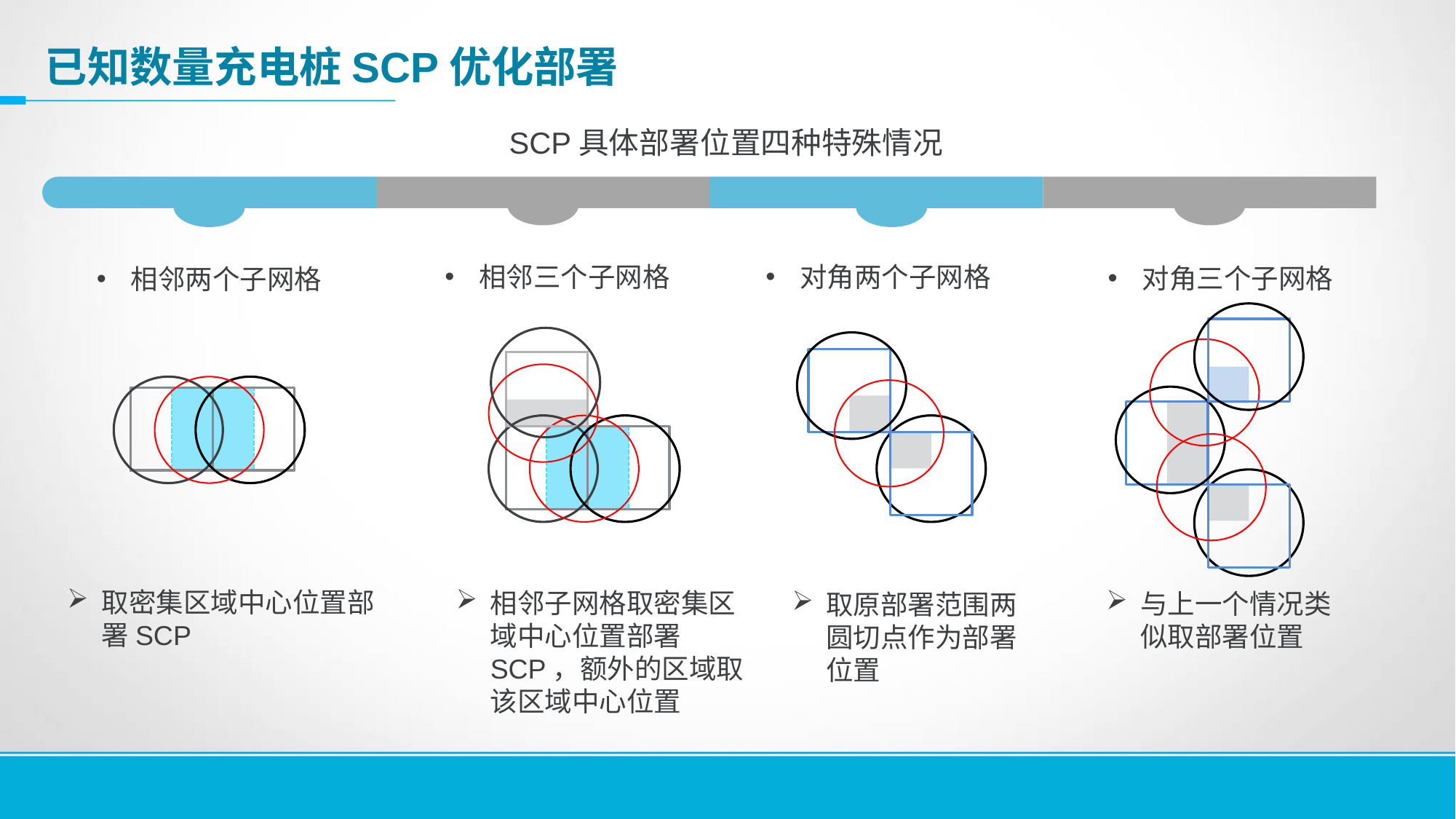

# 已知数量充电桩SCP优化部署
SCP具体部署位置四种特殊情况

对角两个子网格
相邻三个子网格
对角三个子网格
相邻两个子网格

取密集区域中心位置部署SCP
相邻子网格取密集区域中心位置部署SCP，额外的区域取该区域中心位置
与上一个情况类似取部署位置
取原部署范围两圆切点作为部署位置